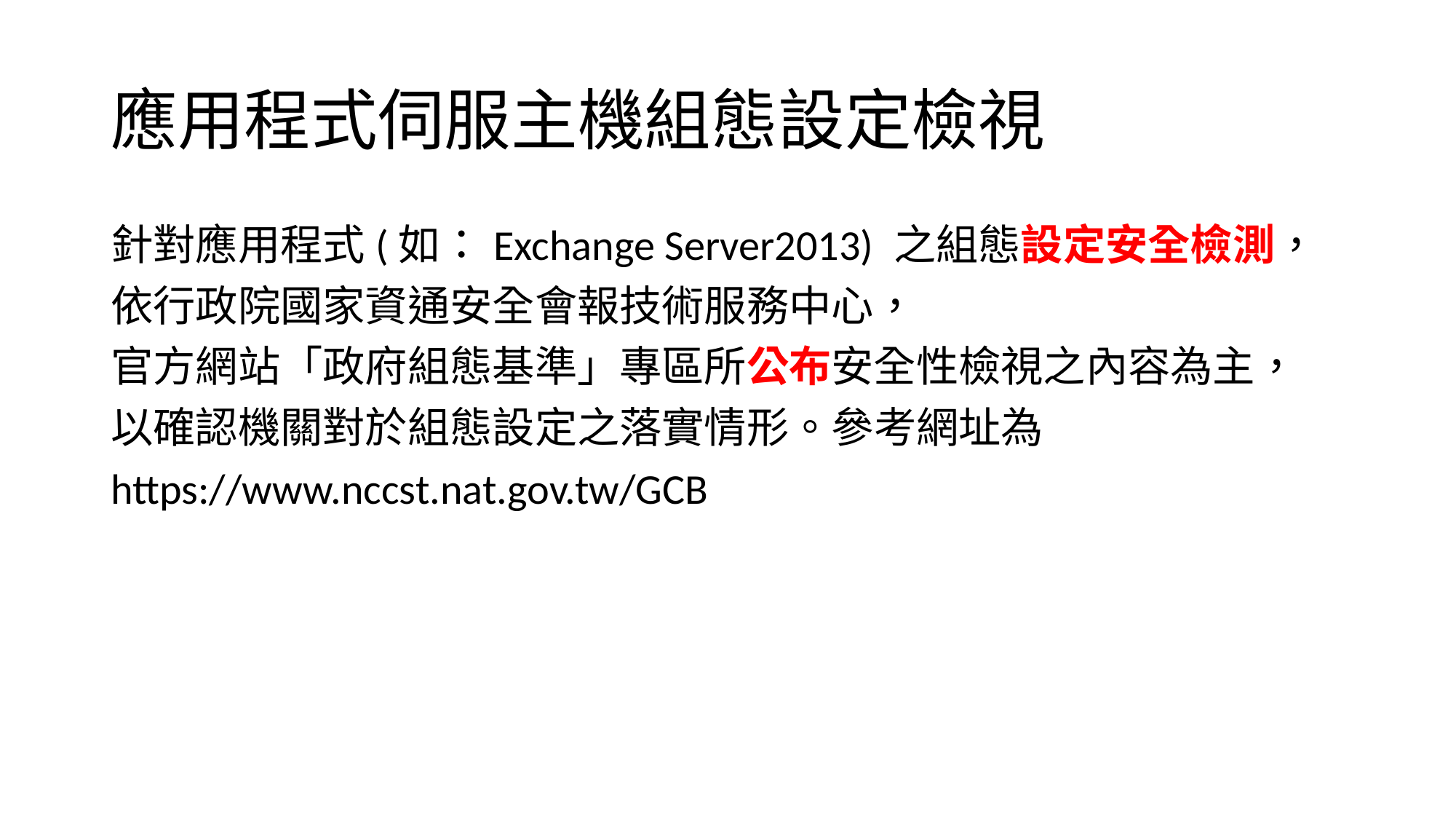

# 應用程式伺服主機組態設定檢視
針對應用程式(如：Exchange Server2013) 之組態設定安全檢測，
依行政院國家資通安全會報技術服務中心，
官方網站「政府組態基準」專區所公布安全性檢視之內容為主，
以確認機關對於組態設定之落實情形。參考網址為
https://www.nccst.nat.gov.tw/GCB